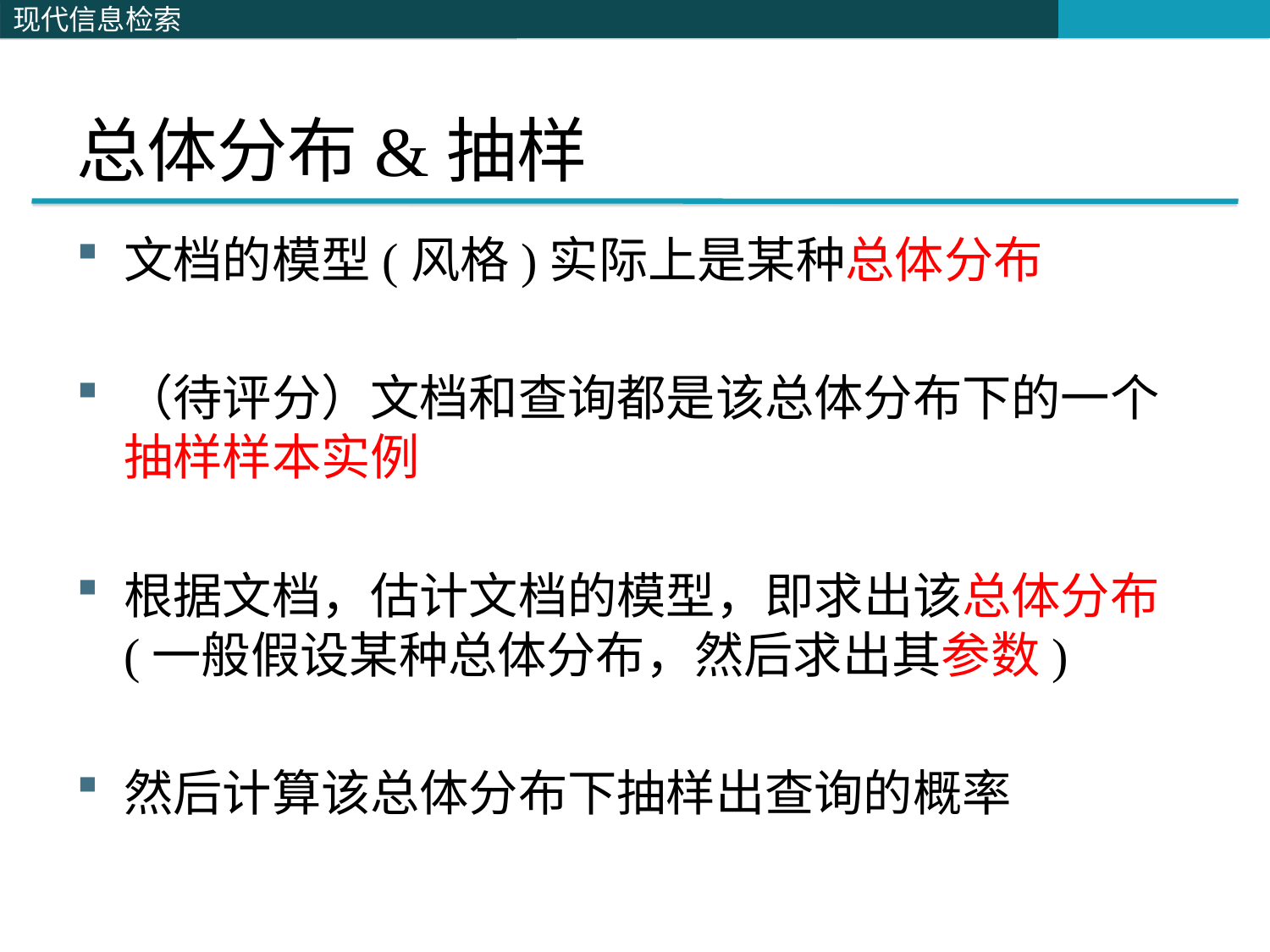

# 总体分布&抽样
文档的模型(风格)实际上是某种总体分布

（待评分）文档和查询都是该总体分布下的一个抽样样本实例

根据文档，估计文档的模型，即求出该总体分布(一般假设某种总体分布，然后求出其参数)

然后计算该总体分布下抽样出查询的概率